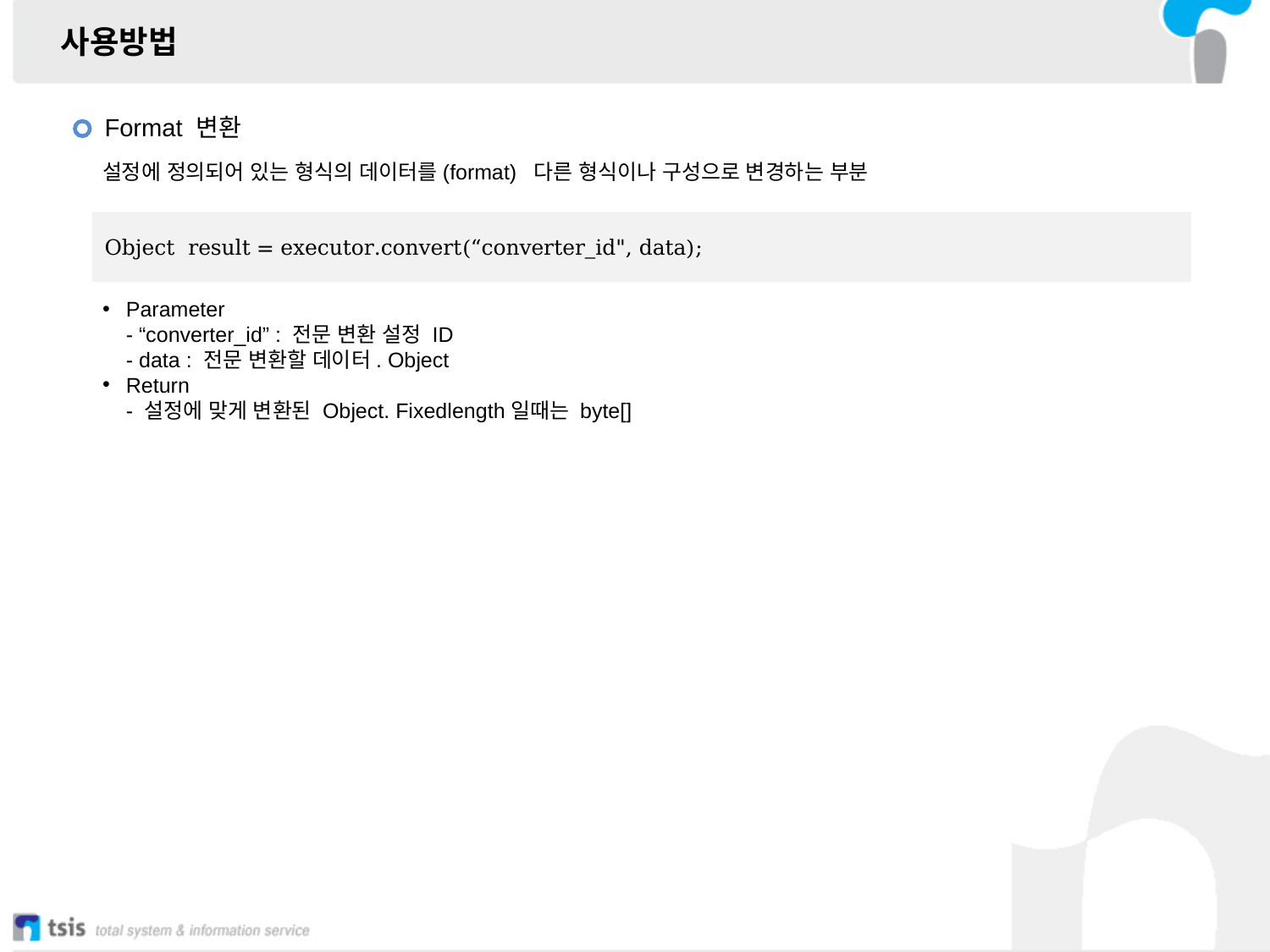

사용방법
Format 변환

설정에 정의되어 있는 형식의 데이터를(format)  다른 형식이나 구성으로 변경하는 부분
Object  result = executor.convert(“converter_id", data);
Parameter
    - “converter_id” : 전문 변환 설정 ID
    - data : 전문 변환할 데이터. Object
Return
    - 설정에 맞게 변환된 Object. Fixedlength일때는 byte[]